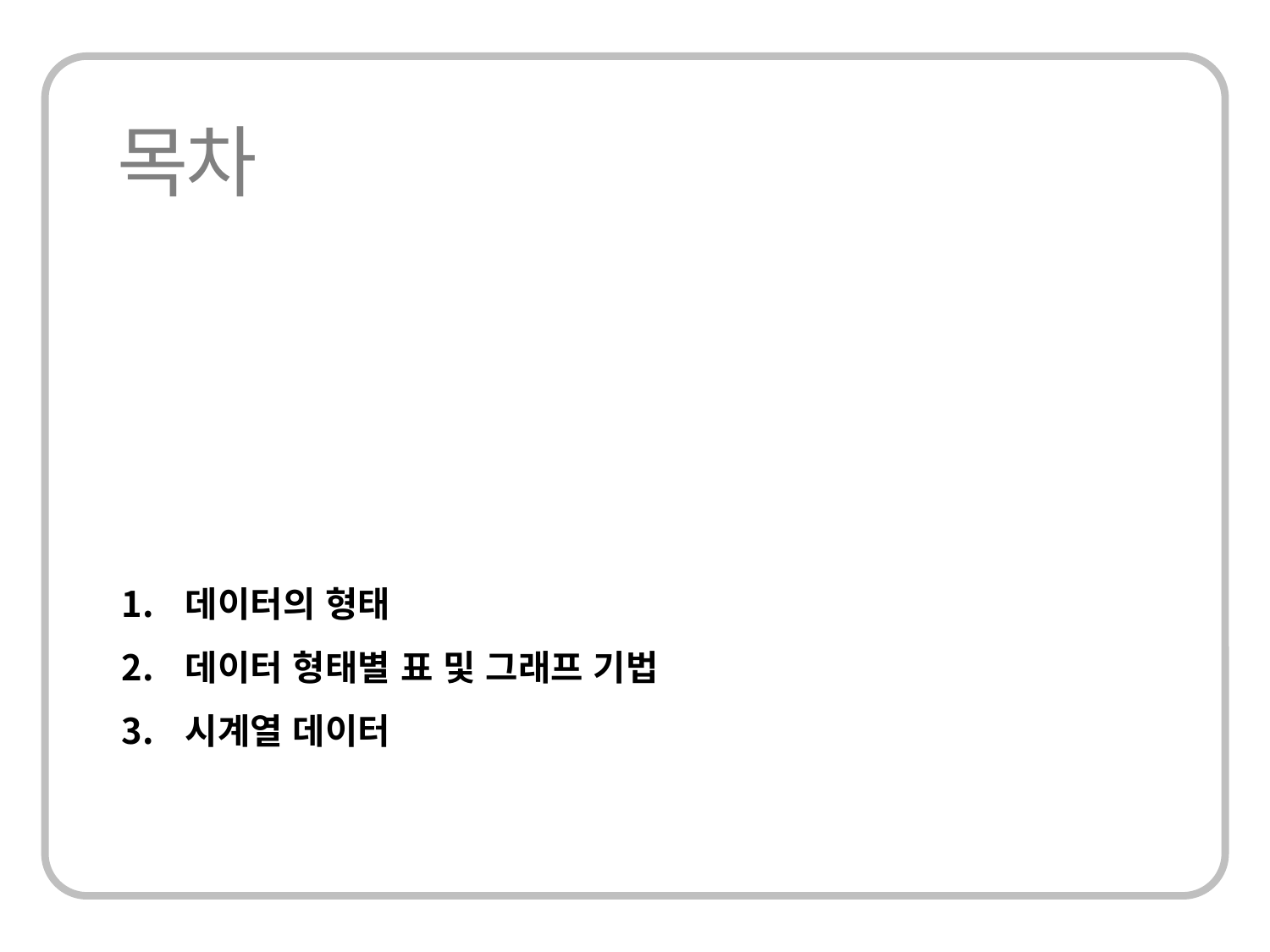

데이터의 형태
데이터 형태별 표 및 그래프 기법
시계열 데이터